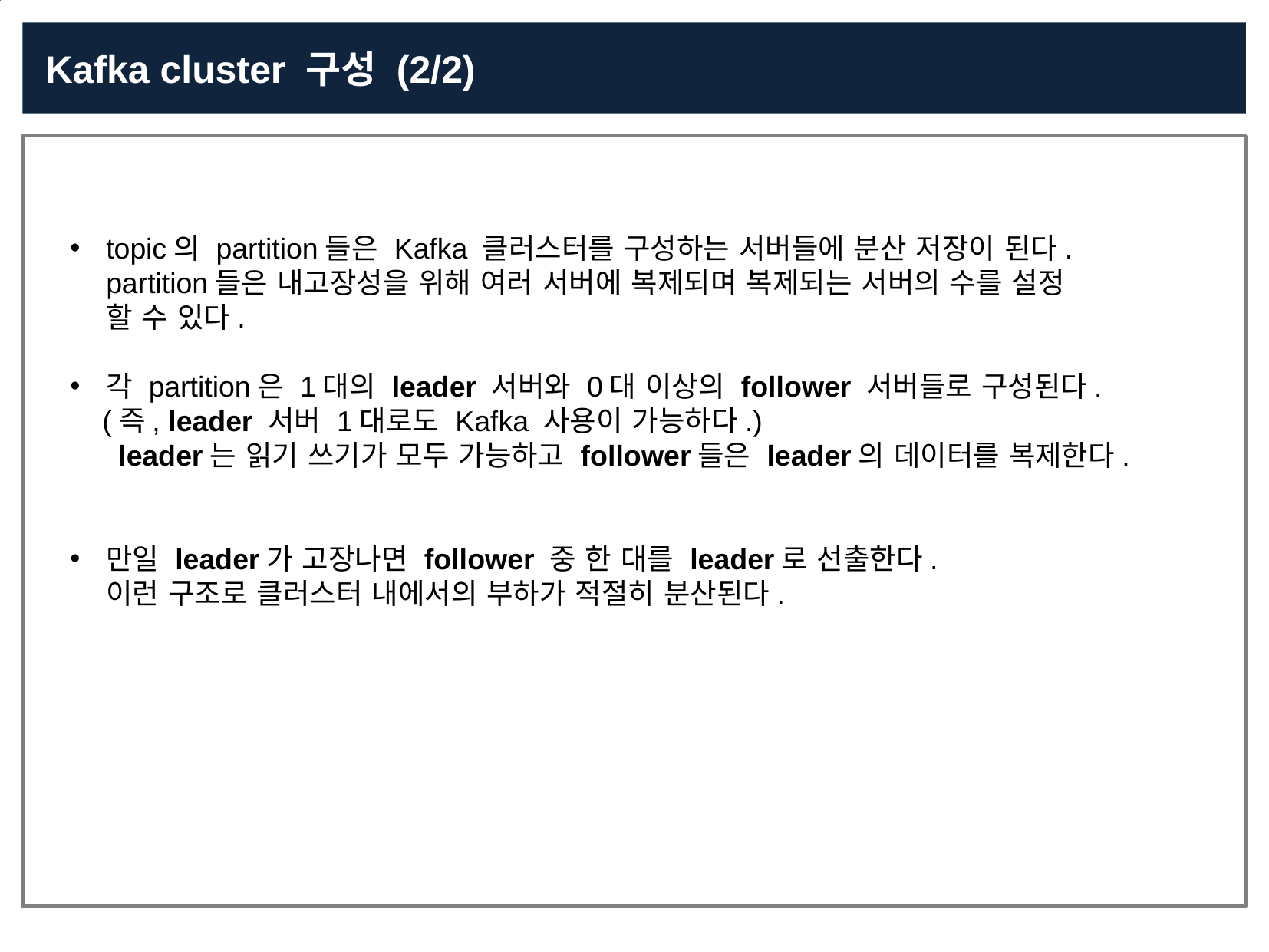

Kafka cluster 구성 (2/2)

topic의 partition들은 Kafka 클러스터를 구성하는 서버들에 분산 저장이 된다.
partition들은 내고장성을 위해 여러 서버에 복제되며 복제되는 서버의 수를 설정
할 수 있다.

각 partition은 1대의 leader 서버와 0대 이상의 follower 서버들로 구성된다.
    (즉, leader 서버 1대로도 Kafka 사용이 가능하다.)
      leader는 읽기 쓰기가 모두 가능하고 follower들은 leader의 데이터를 복제한다.

만일 leader가 고장나면 follower 중 한 대를 leader로 선출한다.
이런 구조로 클러스터 내에서의 부하가 적절히 분산된다.